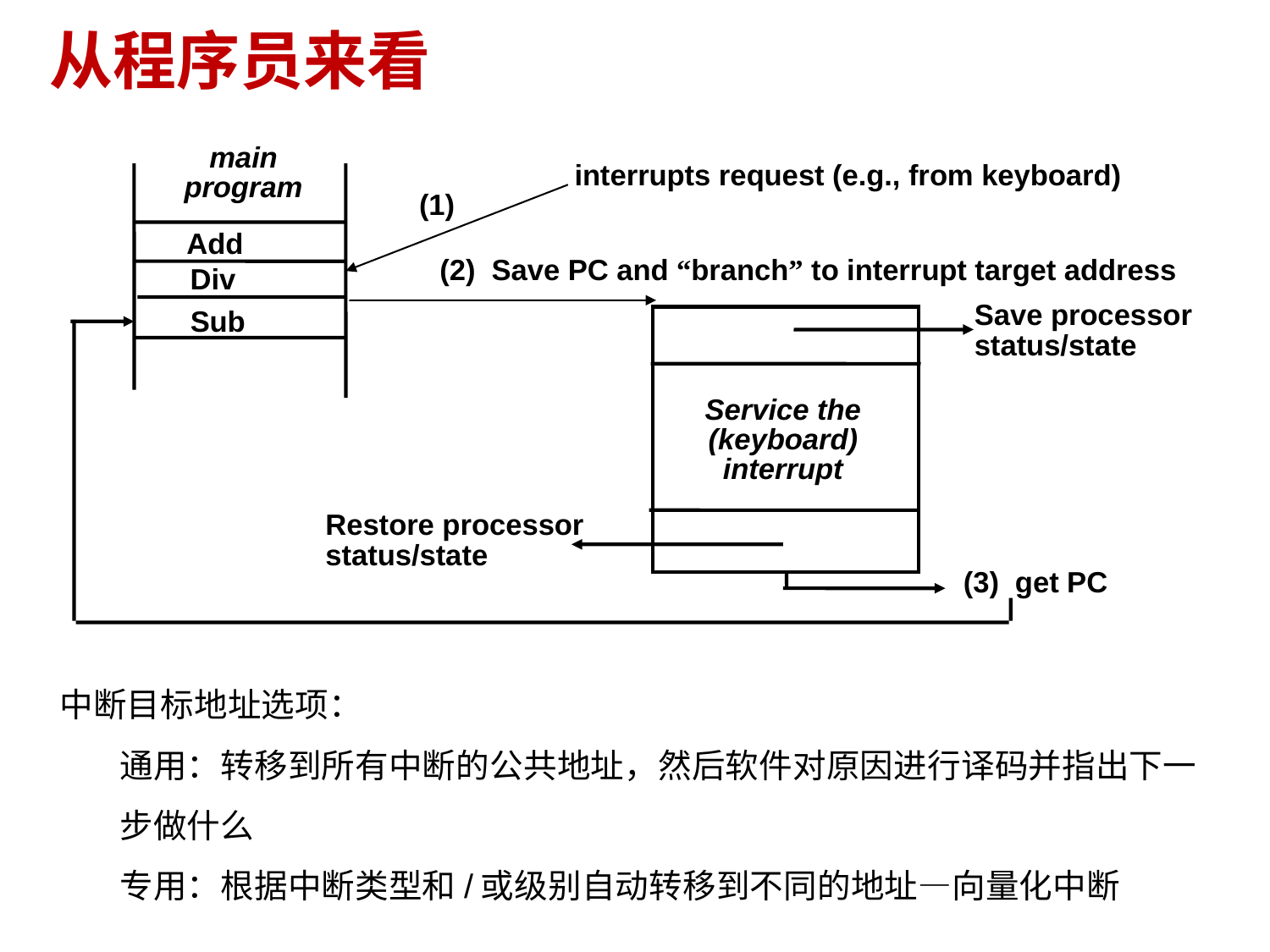

# 从程序员来看
main
program
interrupts request (e.g., from keyboard)

(1)

Add
(2)  Save PC and “branch” to interrupt target address

Div

Save processor
status/state

Sub

Service the
(keyboard)
interrupt
Restore processor
status/state

(3)  get PC

中断目标地址选项：
通用：转移到所有中断的公共地址，然后软件对原因进行译码并指出下一步做什么
专用：根据中断类型和/或级别自动转移到不同的地址—向量化中断